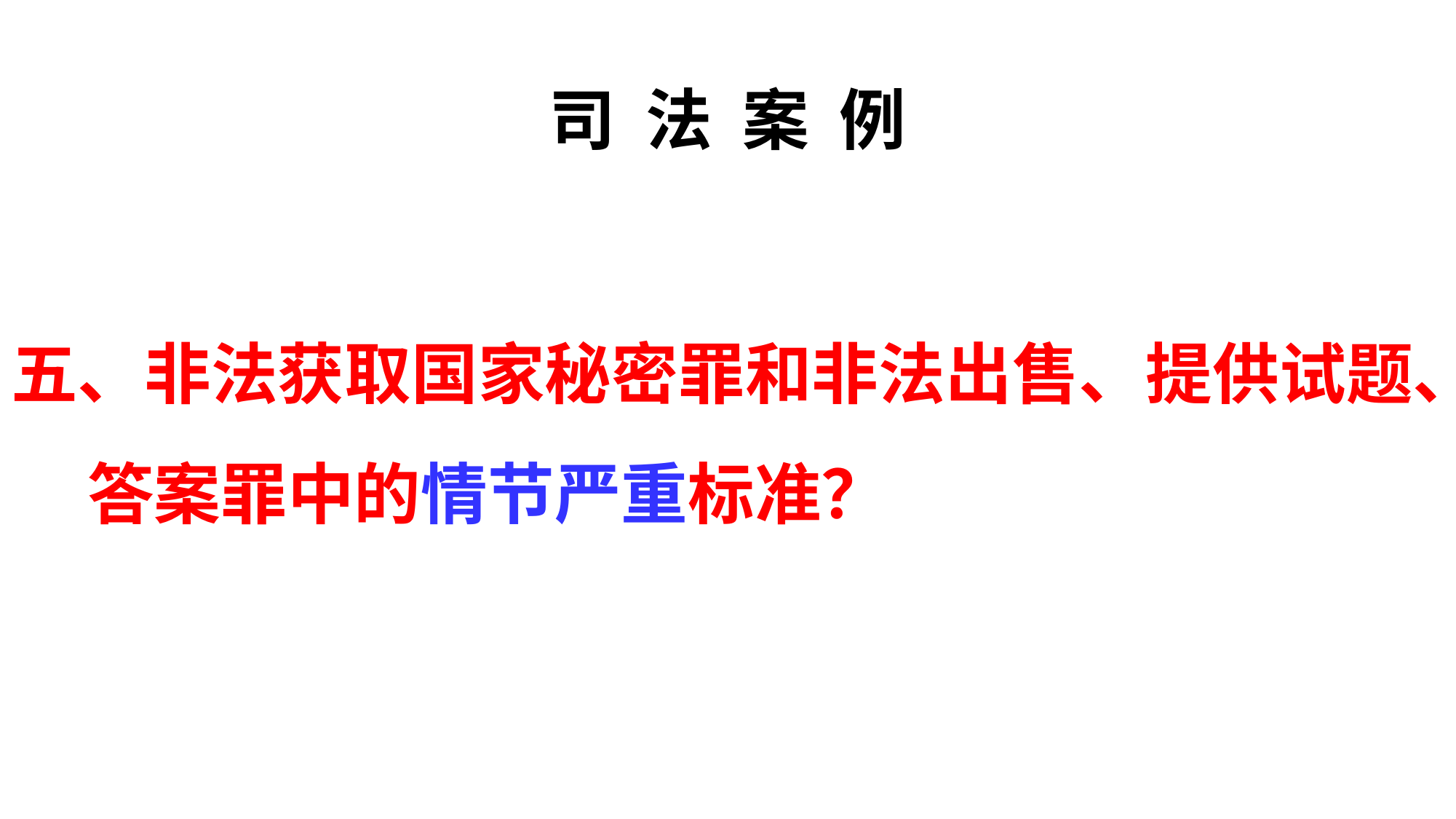

# 司  法  案  例
五、非法获取国家秘密罪和非法出售、提供试题、
    答案罪中的情节严重标准？